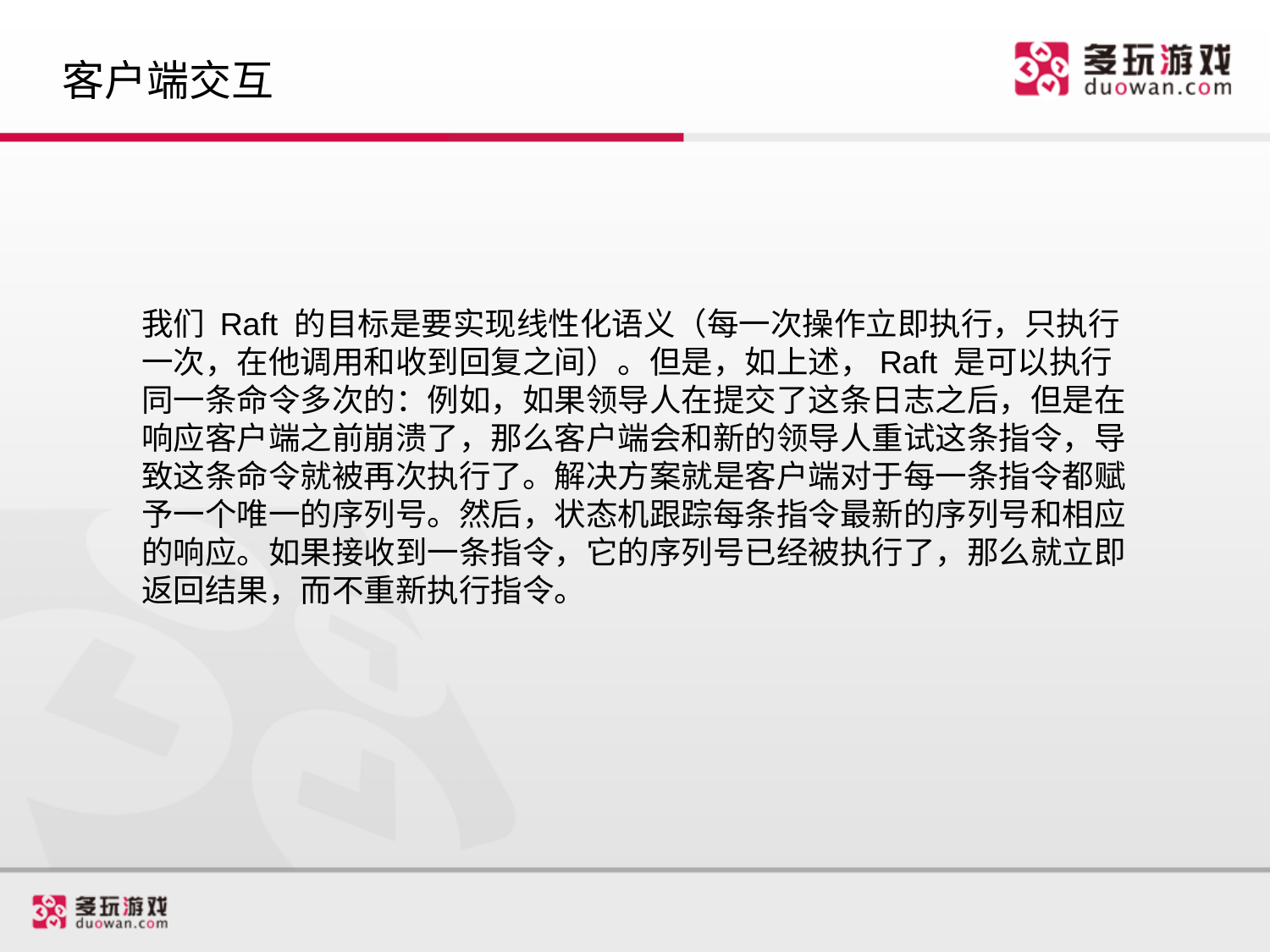

# 客户端交互
我们 Raft 的目标是要实现线性化语义（每一次操作立即执行，只执行一次，在他调用和收到回复之间）。但是，如上述，Raft 是可以执行同一条命令多次的：例如，如果领导人在提交了这条日志之后，但是在响应客户端之前崩溃了，那么客户端会和新的领导人重试这条指令，导致这条命令就被再次执行了。解决方案就是客户端对于每一条指令都赋予一个唯一的序列号。然后，状态机跟踪每条指令最新的序列号和相应的响应。如果接收到一条指令，它的序列号已经被执行了，那么就立即返回结果，而不重新执行指令。